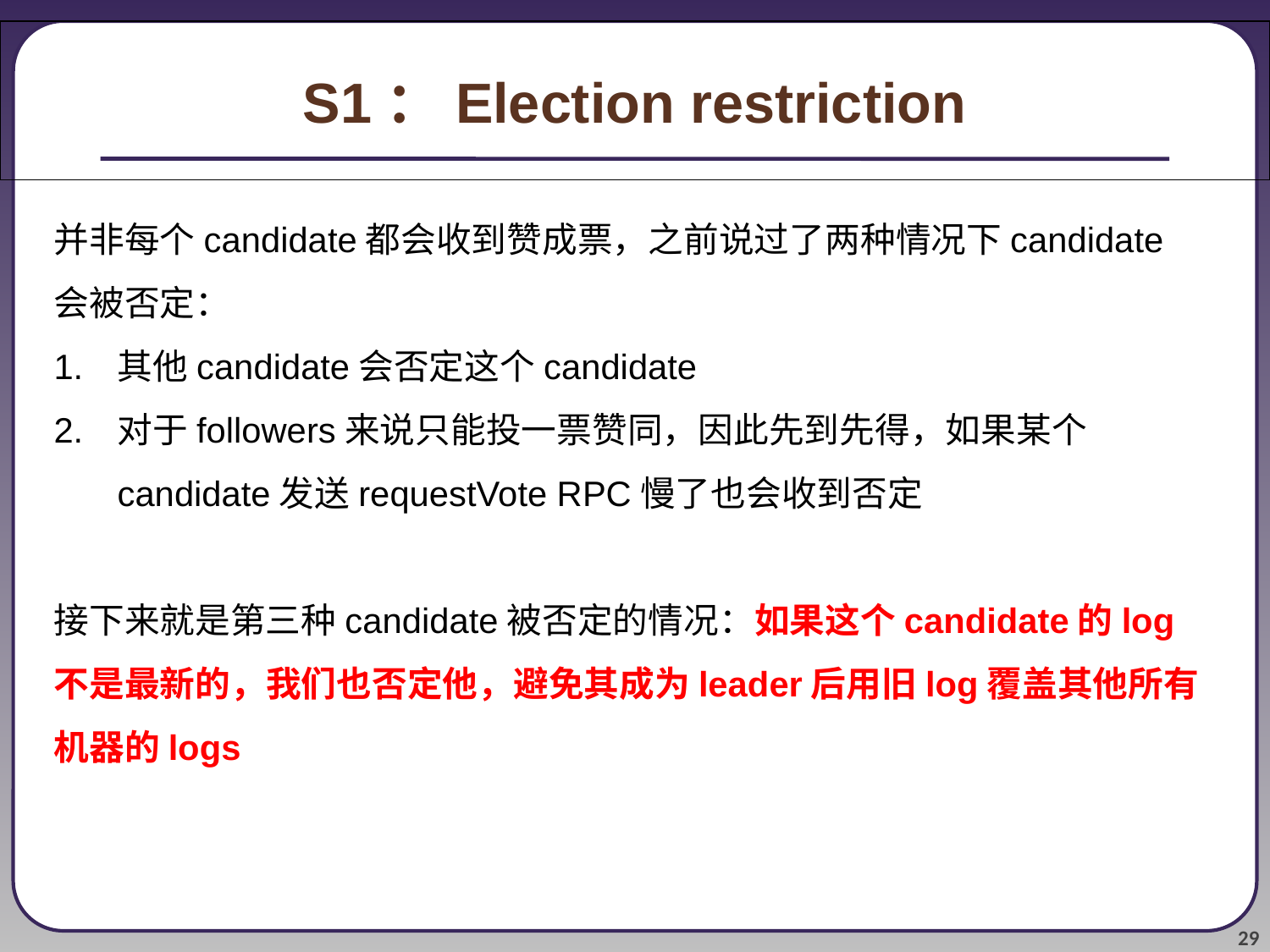

S1：Election restriction
并非每个candidate都会收到赞成票，之前说过了两种情况下candidate会被否定：
其他candidate会否定这个candidate
对于followers来说只能投一票赞同，因此先到先得，如果某个candidate发送requestVote RPC慢了也会收到否定

接下来就是第三种candidate被否定的情况：如果这个candidate的log不是最新的，我们也否定他，避免其成为leader后用旧log覆盖其他所有机器的logs